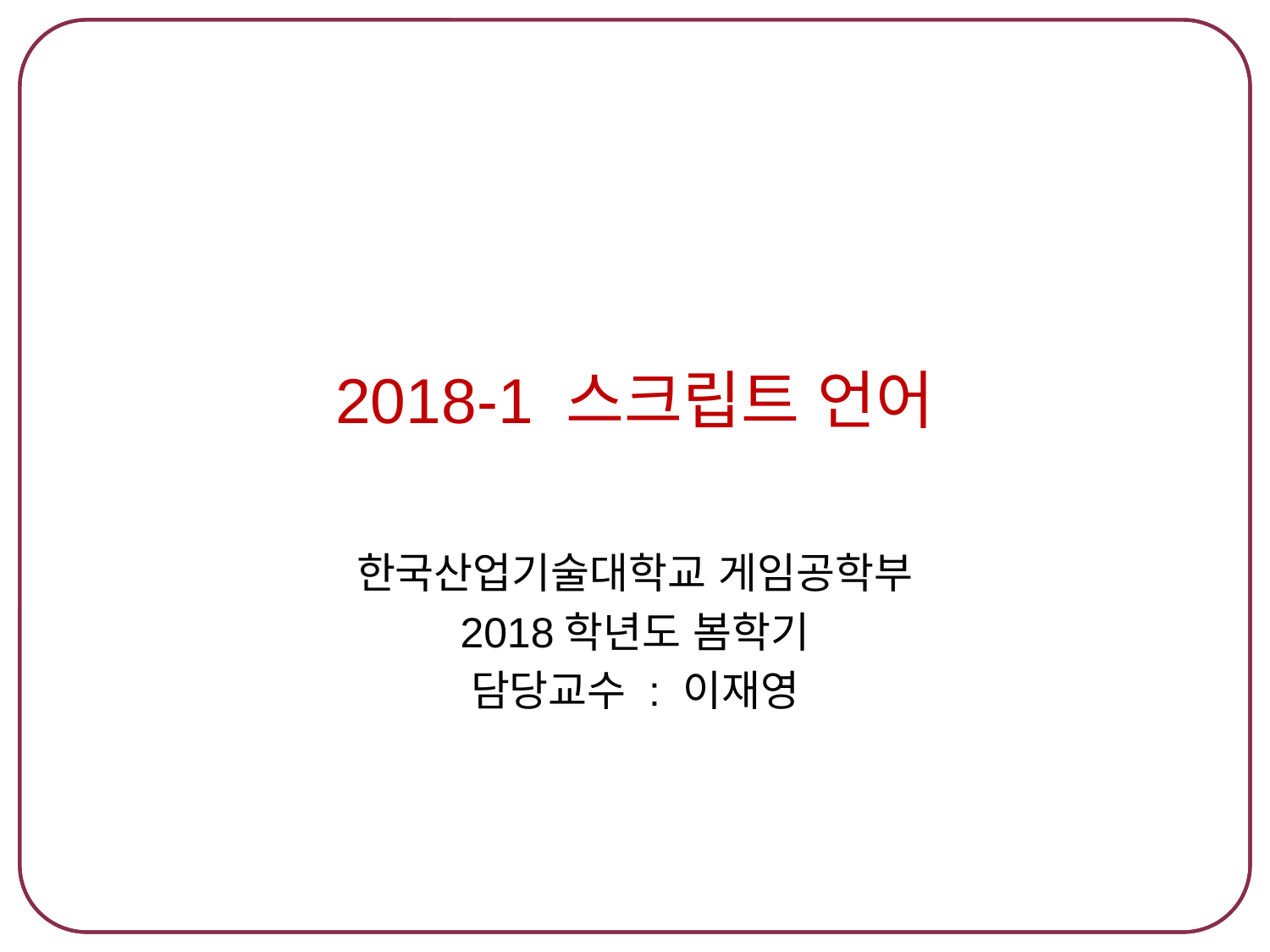

# 2018-1 스크립트 언어
한국산업기술대학교 게임공학부
2018학년도 봄학기
담당교수 : 이재영